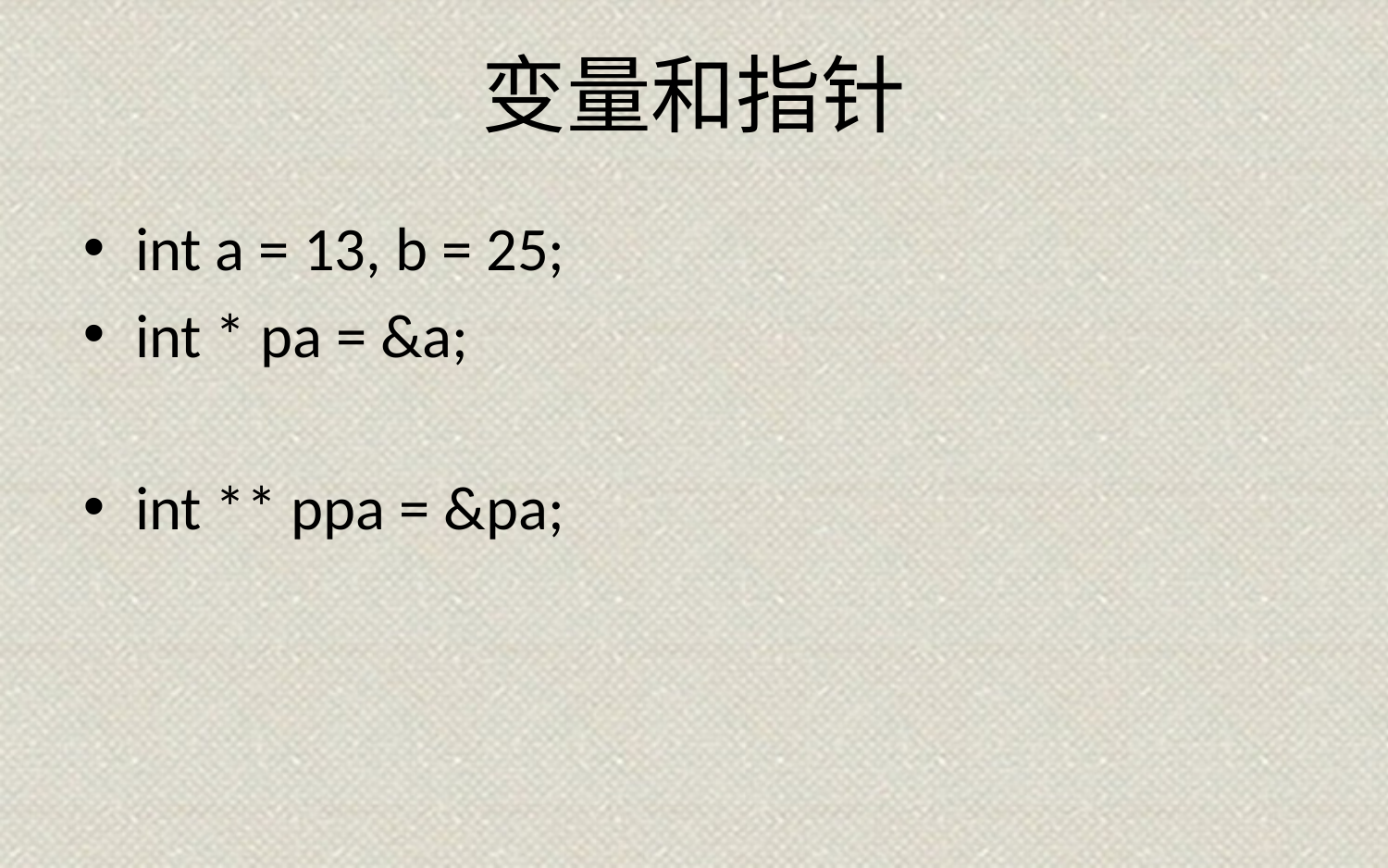

# 变量和指针
int a = 13, b = 25;
int * pa = &a;

int ** ppa = &pa;